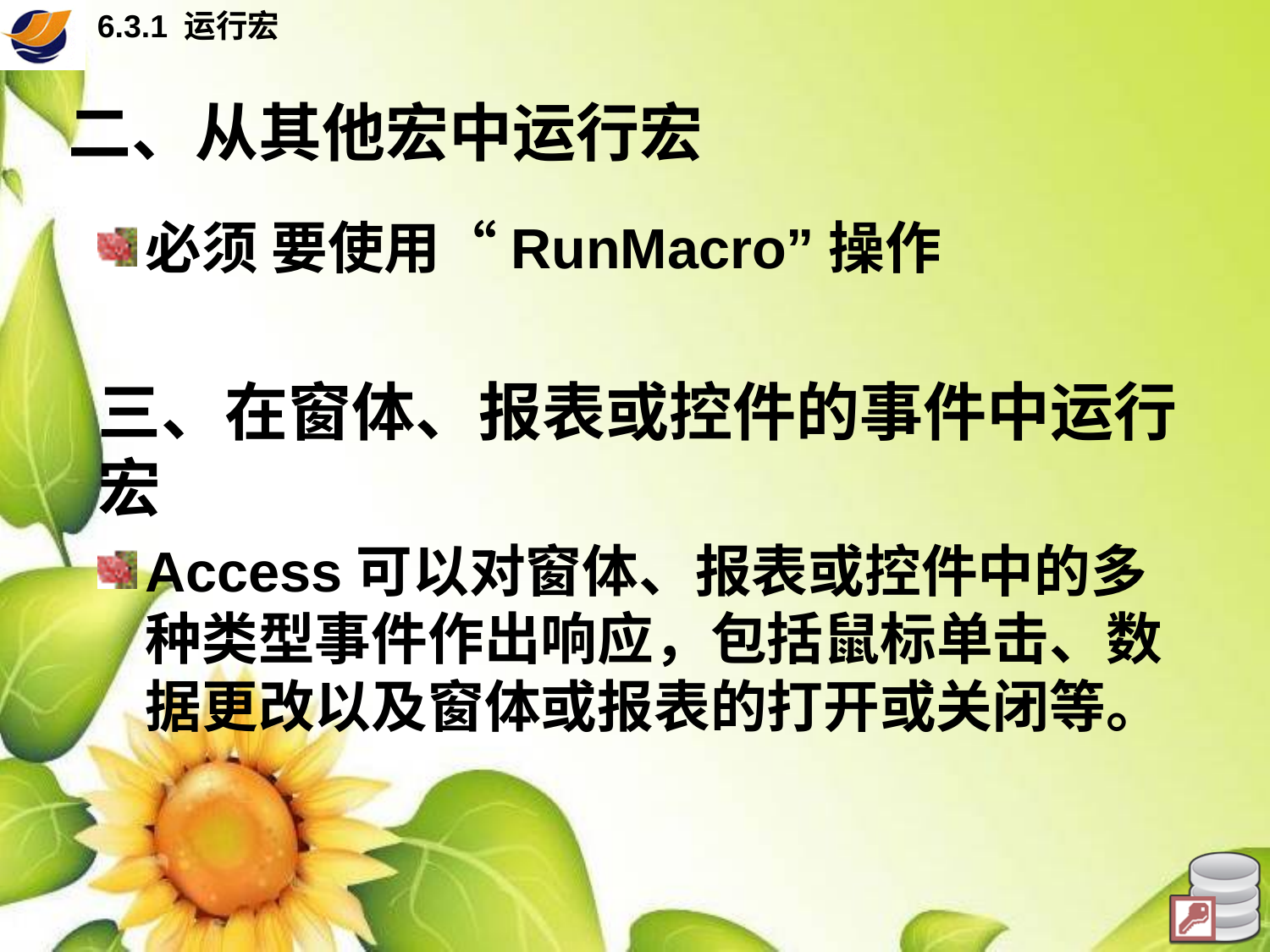

6.3.1 运行宏
# 二、从其他宏中运行宏
必须 要使用“RunMacro”操作

三、在窗体、报表或控件的事件中运行宏
Access可以对窗体、报表或控件中的多种类型事件作出响应，包括鼠标单击、数据更改以及窗体或报表的打开或关闭等。